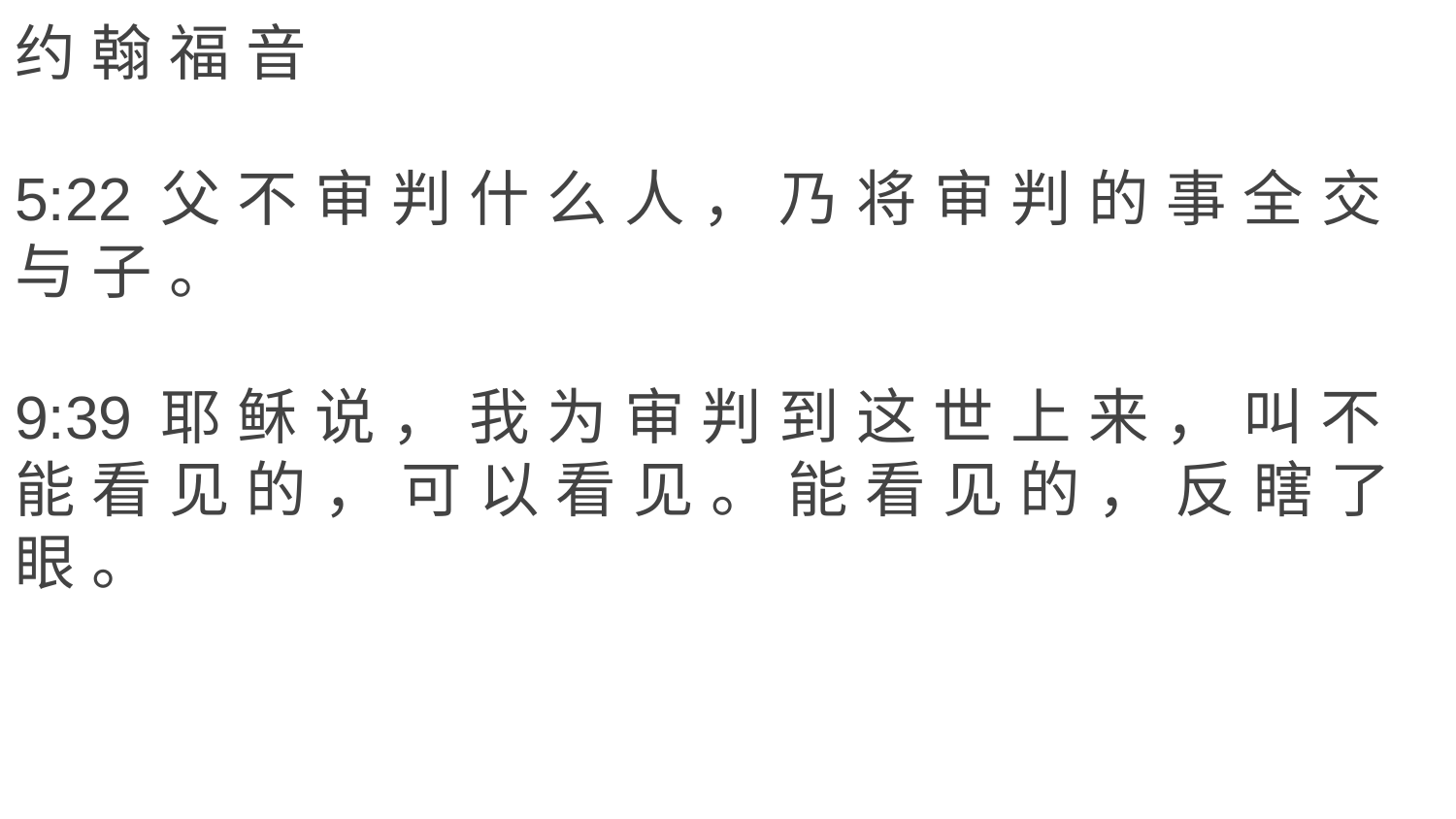

约 翰 福 音

5:22	父 不 审 判 什 么 人 ， 乃 将 审 判 的 事 全 交 与 子 。

9:39	耶 稣 说 ， 我 为 审 判 到 这 世 上 来 ， 叫 不 能 看 见 的 ， 可 以 看 见 。 能 看 见 的 ， 反 瞎 了 眼 。